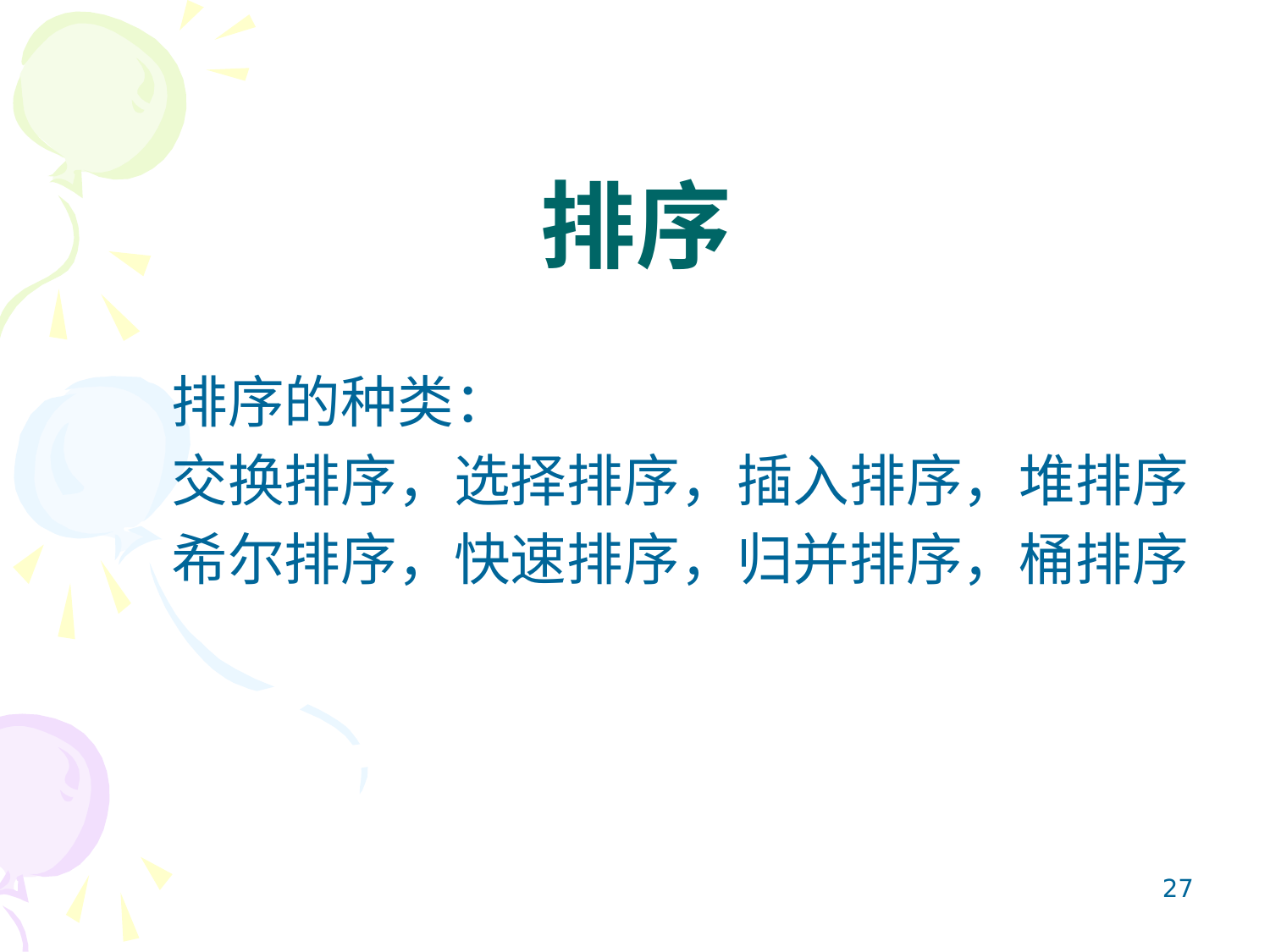

# 排序
排序的种类：
交换排序，选择排序，插入排序，堆排序
希尔排序，快速排序，归并排序，桶排序
27